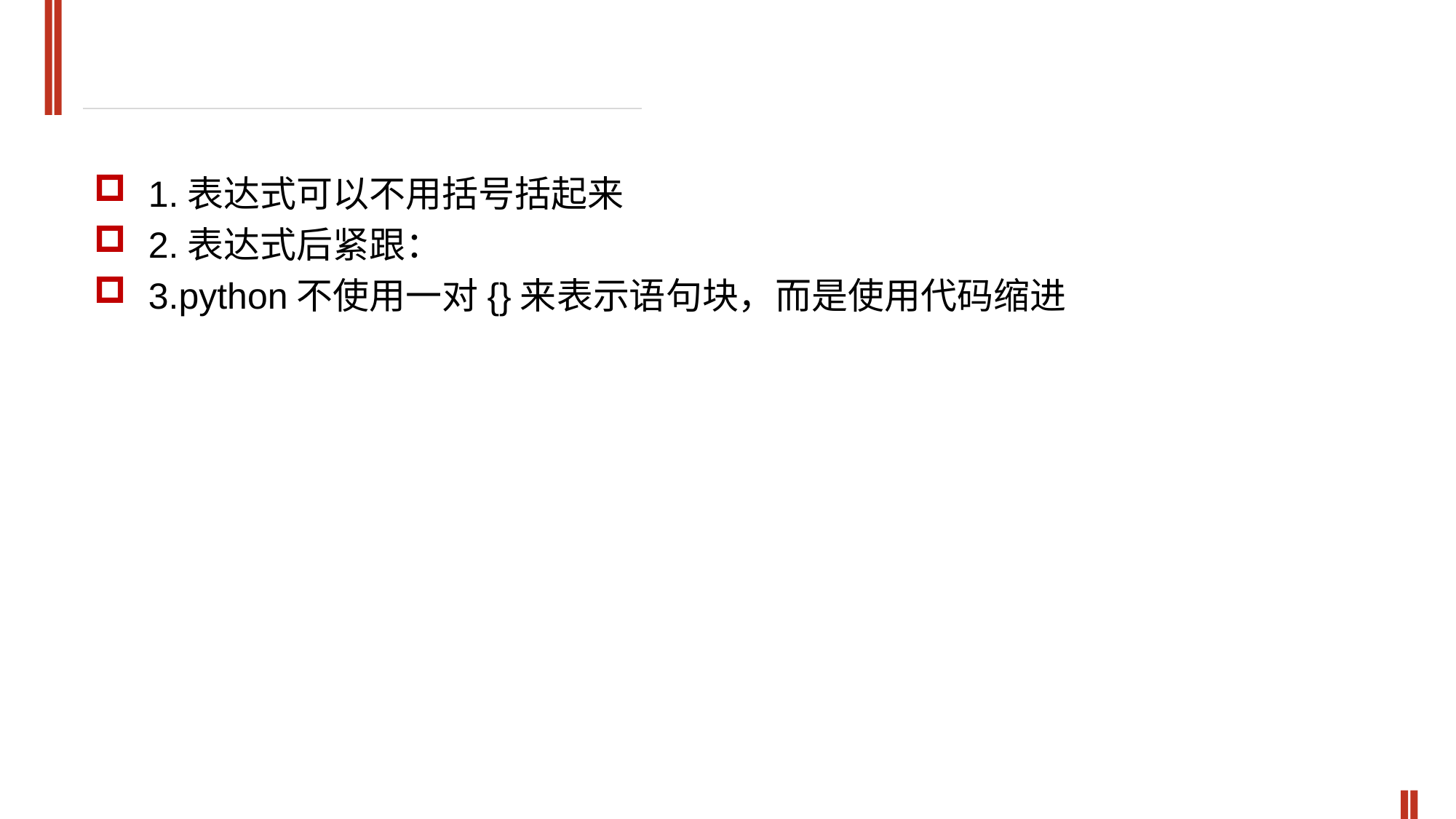

1.表达式可以不用括号括起来
2.表达式后紧跟：
3.python不使用一对{}来表示语句块，而是使用代码缩进